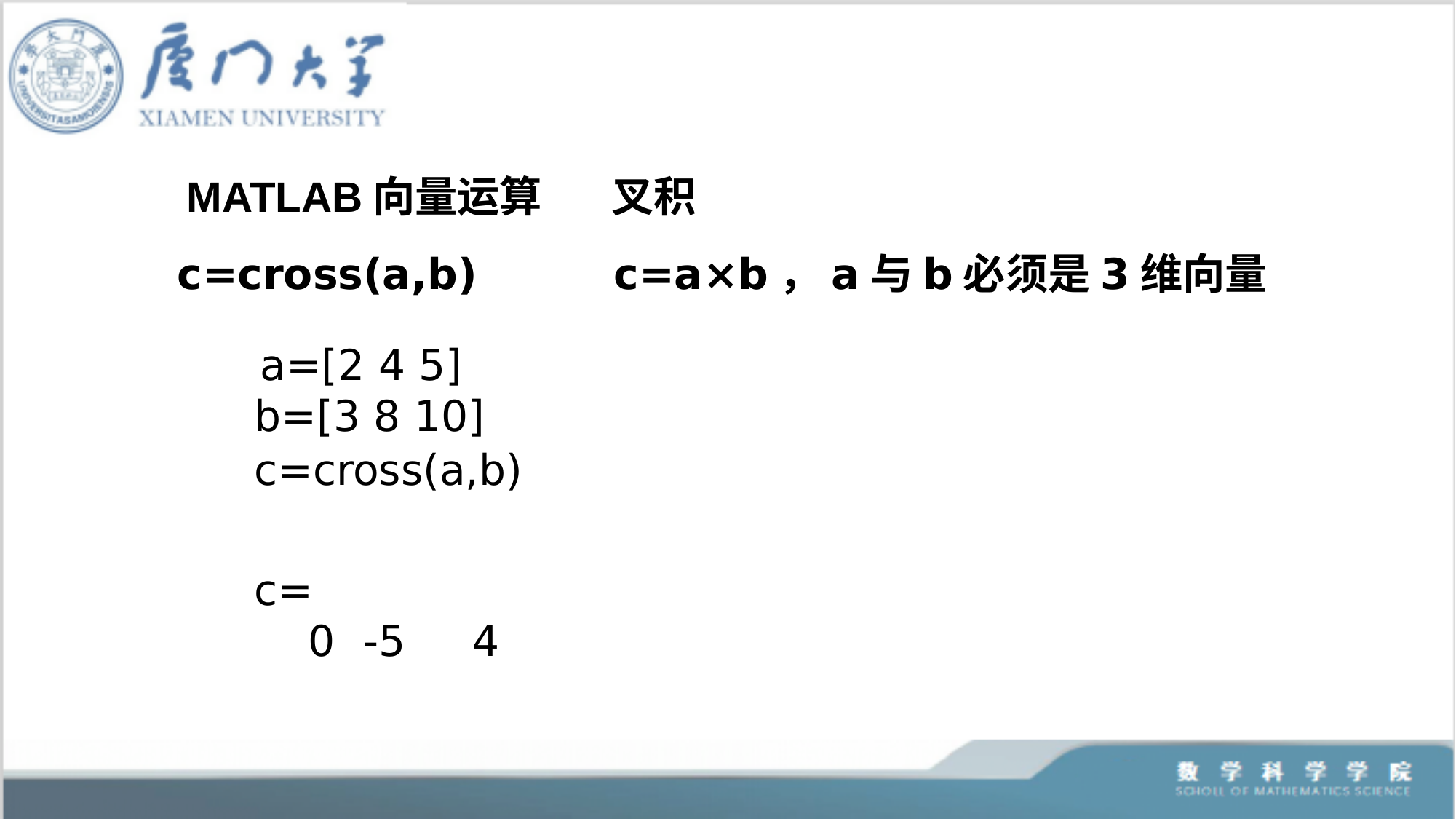

MATLAB向量运算	叉积
c=cross(a,b)		c=a×b，a与b必须是3维向量
a=[2 4 5]
b=[3 8 10]
c=cross(a,b)

c=
    0	-5	4